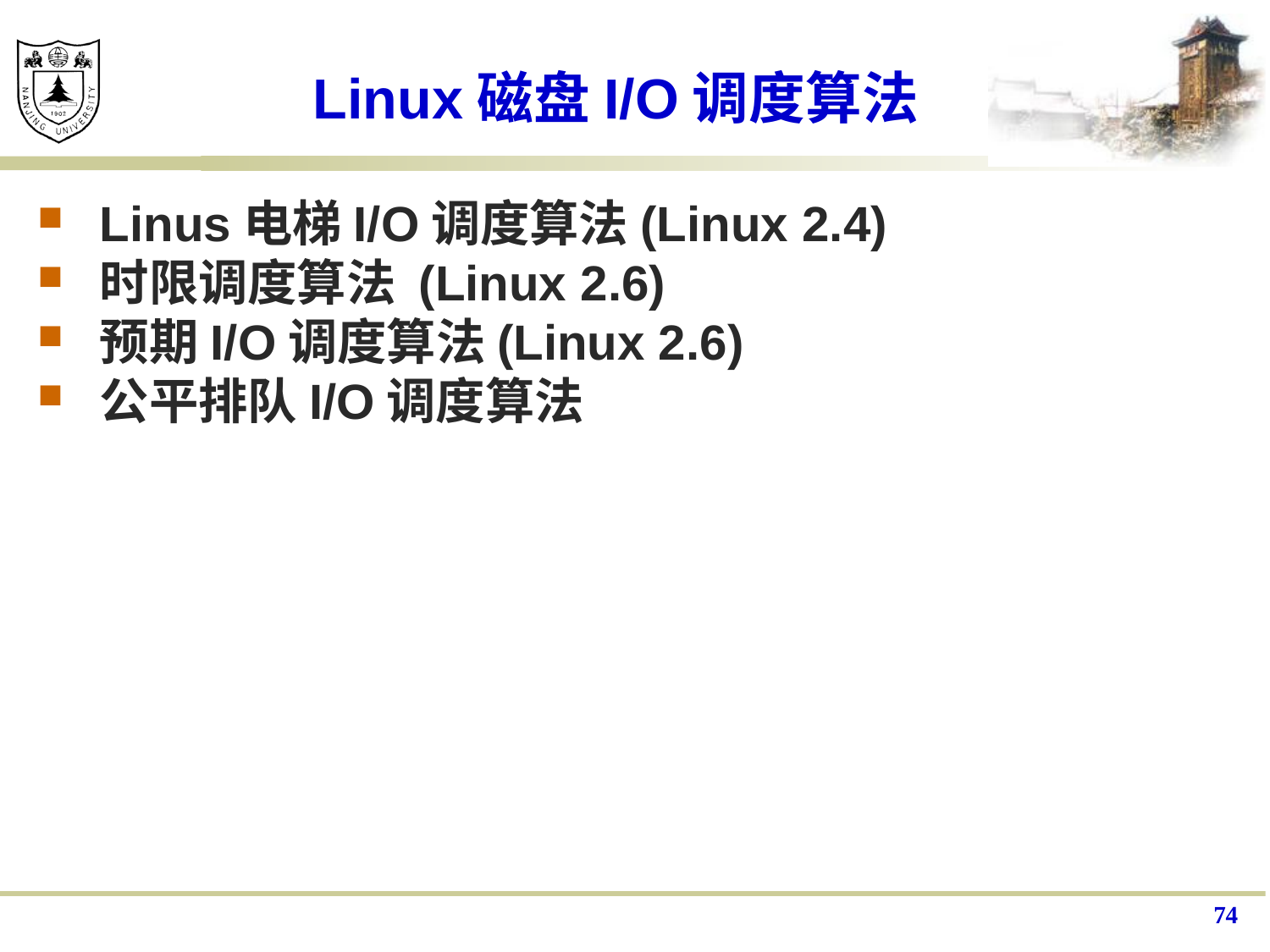

# Linux磁盘I/O调度算法
Linus电梯I/O调度算法(Linux 2.4)
时限调度算法 (Linux 2.6)
预期I/O调度算法(Linux 2.6)
公平排队I/O调度算法
74